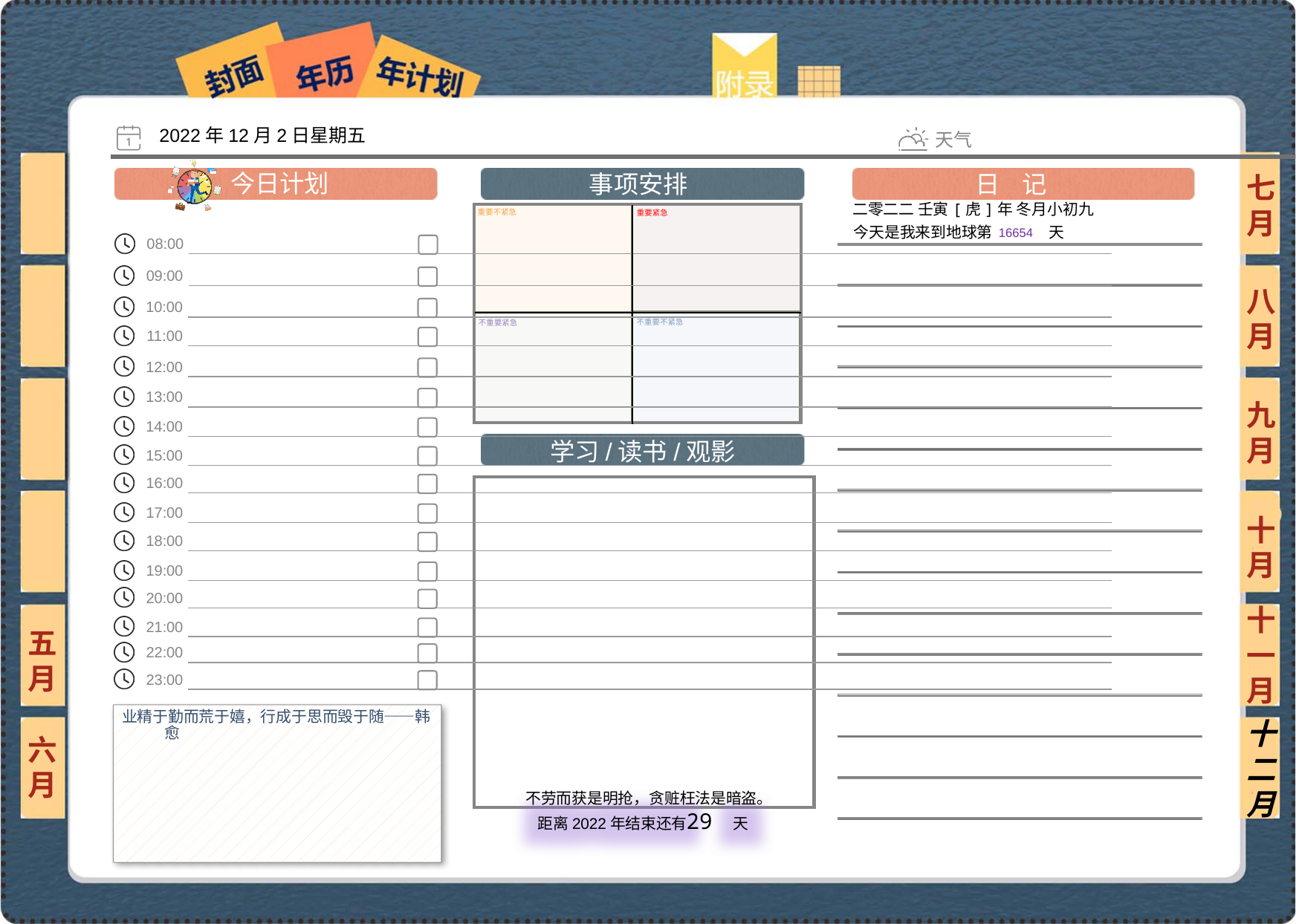

2022年12月2日星期五
七月
二零二二 壬寅[虎]年 冬月小初九
16654
八月
九月
十月
十一月
五月
业精于勤而荒于嬉，行成于思而毁于随——韩愈

六月
十二月
29
 不劳而获是明抢，贪赃枉法是暗盗。